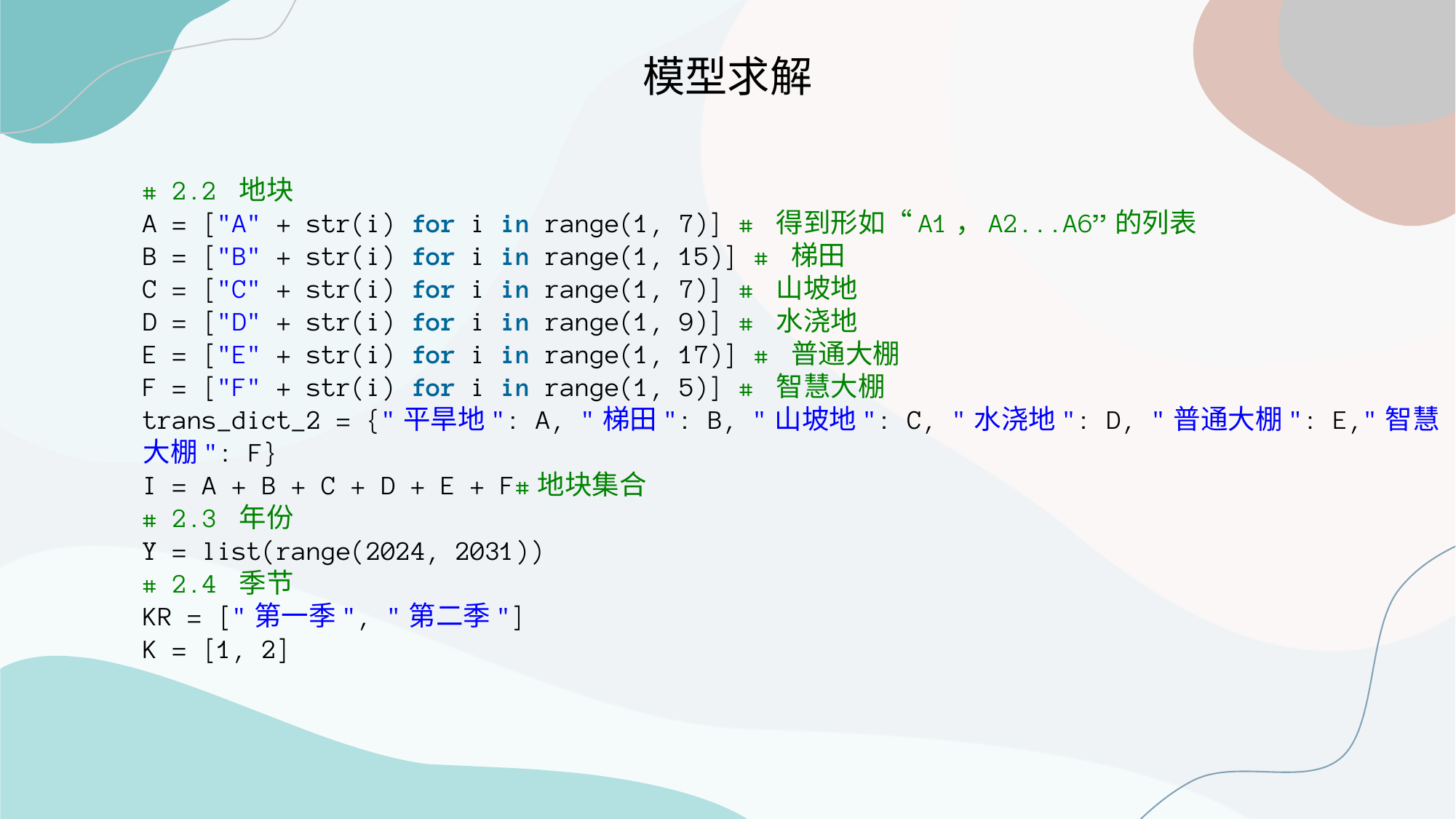

模型求解
# 2.2 地块
A = ["A" + str(i) for i in range(1, 7)] # 得到形如“A1，A2...A6”的列表
B = ["B" + str(i) for i in range(1, 15)] # 梯⽥
C = ["C" + str(i) for i in range(1, 7)] # ⼭坡地
D = ["D" + str(i) for i in range(1, 9)] # ⽔浇地
E = ["E" + str(i) for i in range(1, 17)] # 普通⼤棚
F = ["F" + str(i) for i in range(1, 5)] # 智慧⼤棚
trans_dict_2 = {"平旱地": A, "梯田": B, "山坡地": C, "水浇地": D, "普通大棚": E,"智慧大棚": F}
I = A + B + C + D + E + F#地块集合
# 2.3 年份
Y = list(range(2024, 2031))
# 2.4 季节
KR = ["第一季", "第二季"]
K = [1, 2]